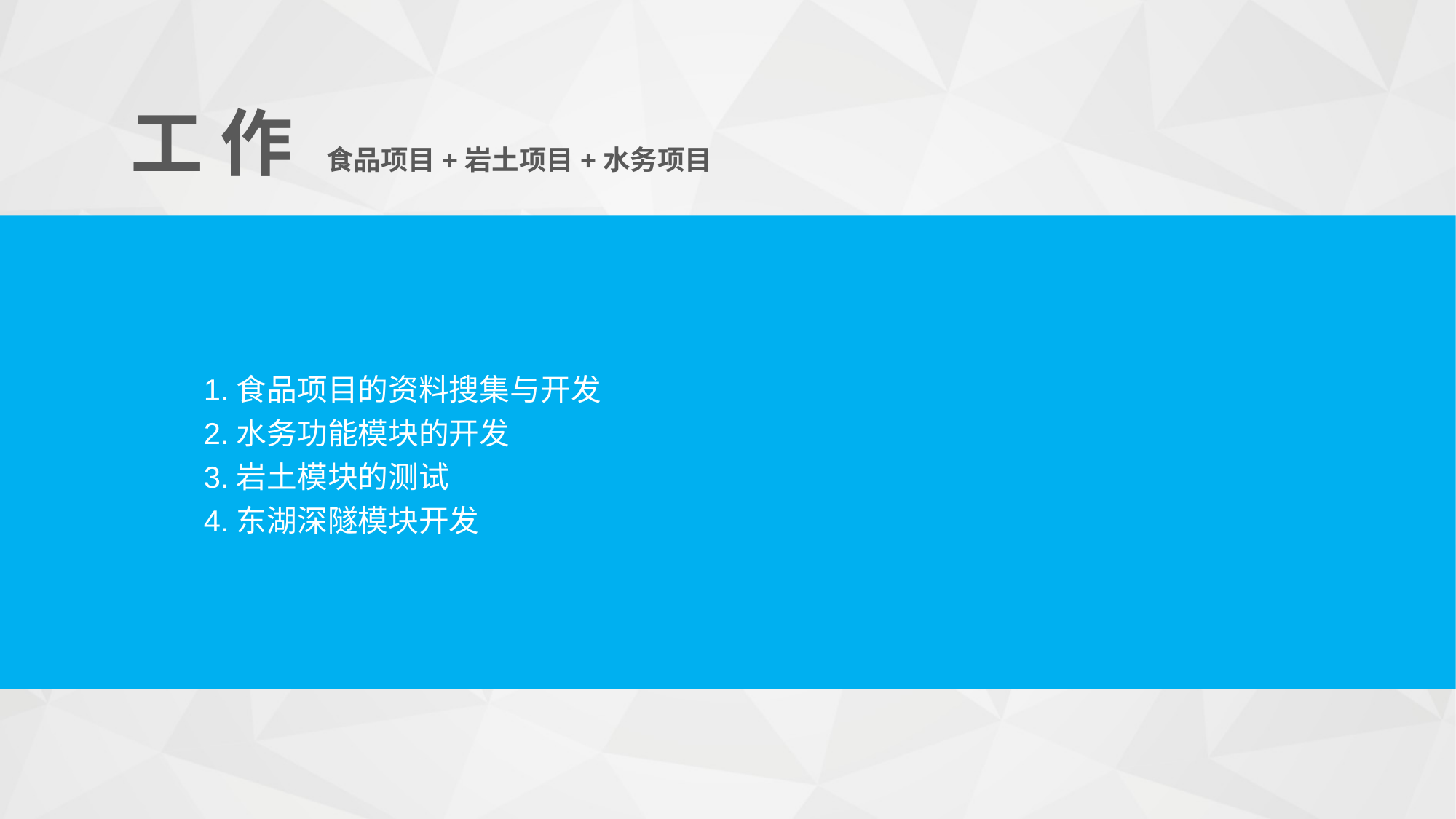

工 作  食品项目+岩土项目+水务项目

1.食品项目的资料搜集与开发
2.水务功能模块的开发
3.岩土模块的测试
4.东湖深隧模块开发